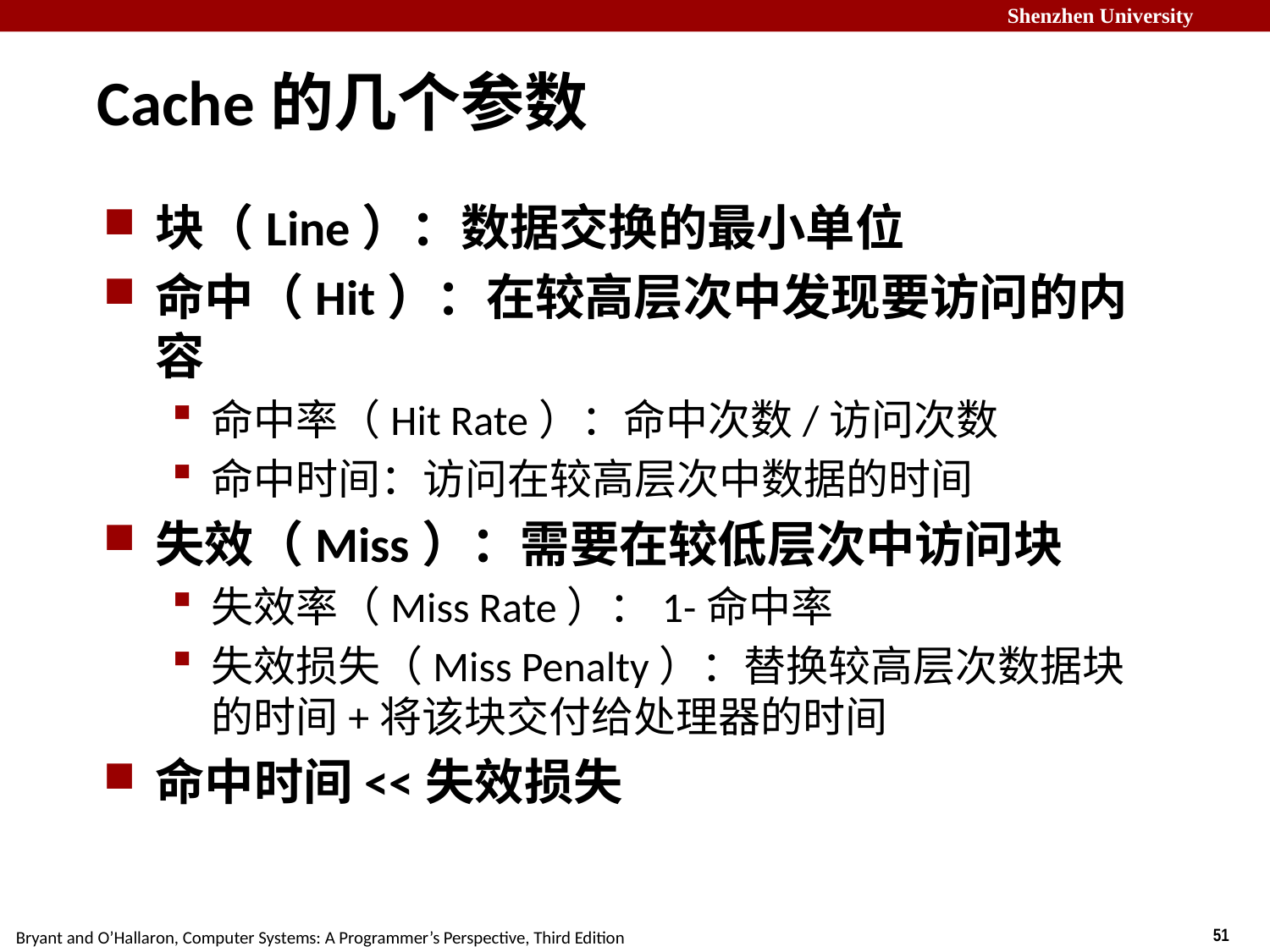

# Cache的几个参数
块（Line）：数据交换的最小单位
命中（Hit）：在较高层次中发现要访问的内容
命中率（Hit Rate）：命中次数/访问次数
命中时间：访问在较高层次中数据的时间
失效（Miss）：需要在较低层次中访问块
失效率（Miss Rate）：1-命中率
失效损失（Miss Penalty）：替换较高层次数据块的时间+将该块交付给处理器的时间
命中时间<<失效损失